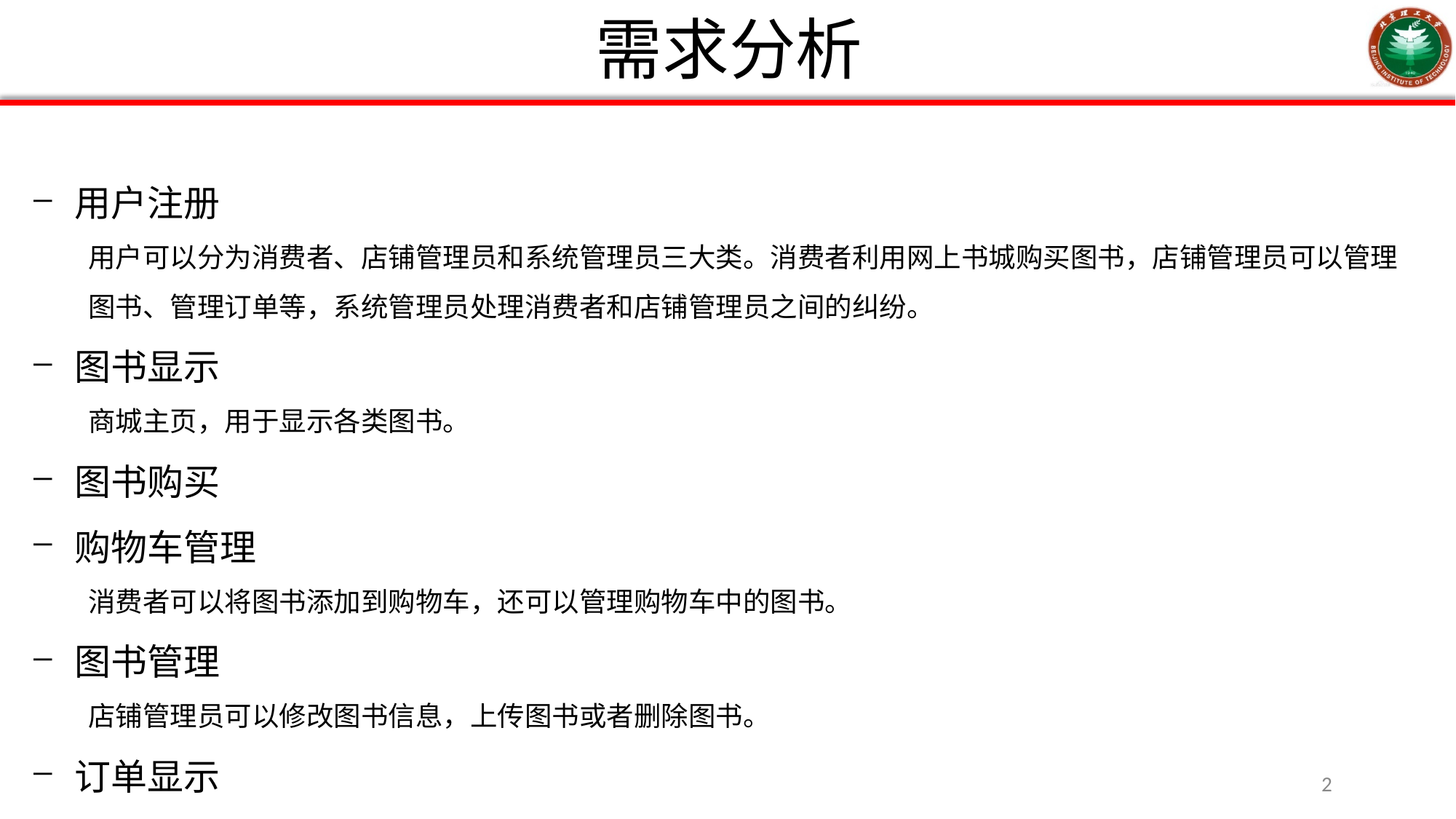

# 需求分析
用户注册
用户可以分为消费者、店铺管理员和系统管理员三大类。消费者利用网上书城购买图书，店铺管理员可以管理图书、管理订单等，系统管理员处理消费者和店铺管理员之间的纠纷。
图书显示
商城主页，用于显示各类图书。
图书购买
购物车管理
消费者可以将图书添加到购物车，还可以管理购物车中的图书。
图书管理
店铺管理员可以修改图书信息，上传图书或者删除图书。
订单显示
2